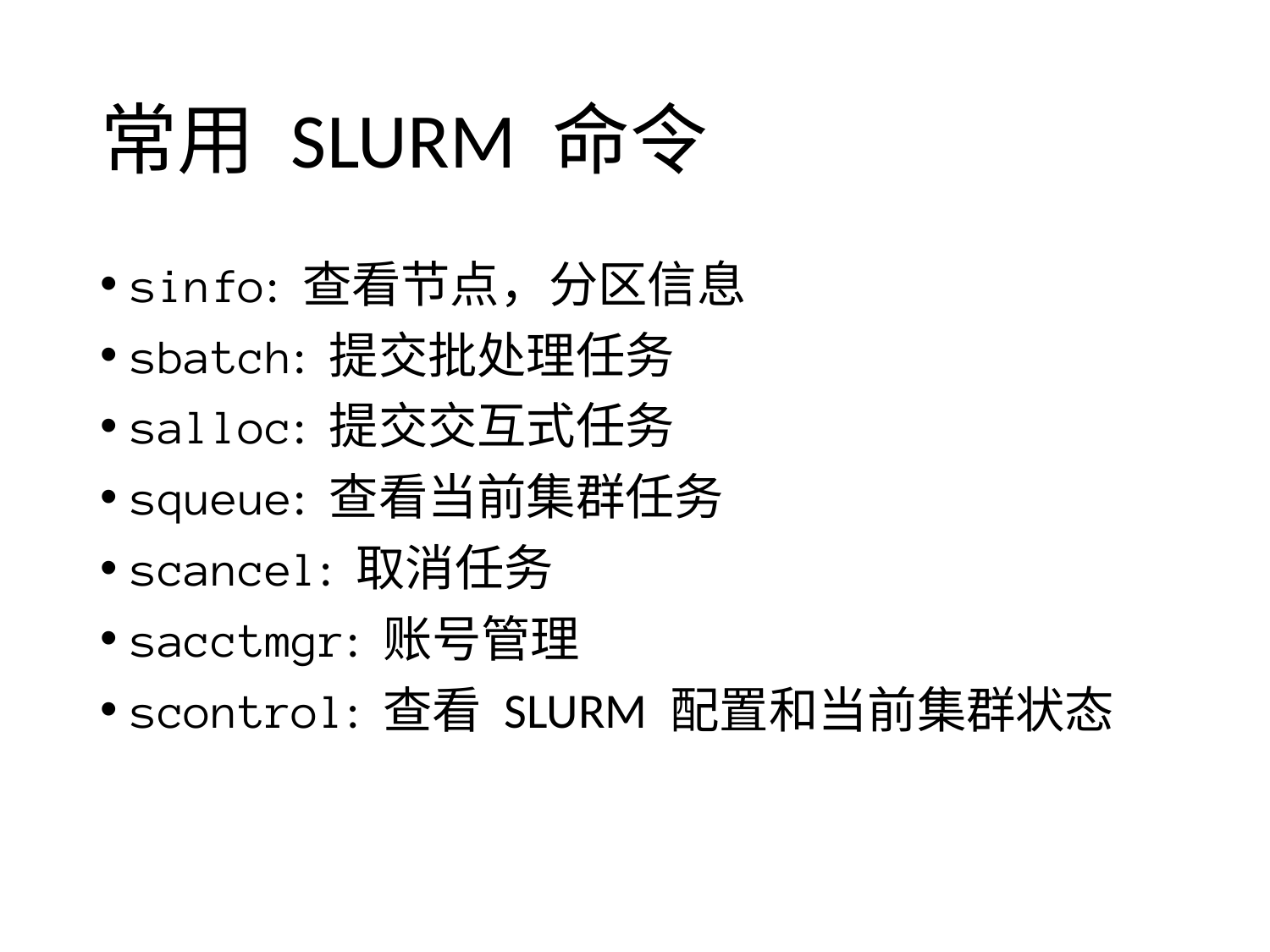

# 常用 SLURM 命令
sinfo: 查看节点，分区信息
sbatch: 提交批处理任务
salloc: 提交交互式任务
squeue: 查看当前集群任务
scancel: 取消任务
sacctmgr: 账号管理
scontrol: 查看 SLURM 配置和当前集群状态